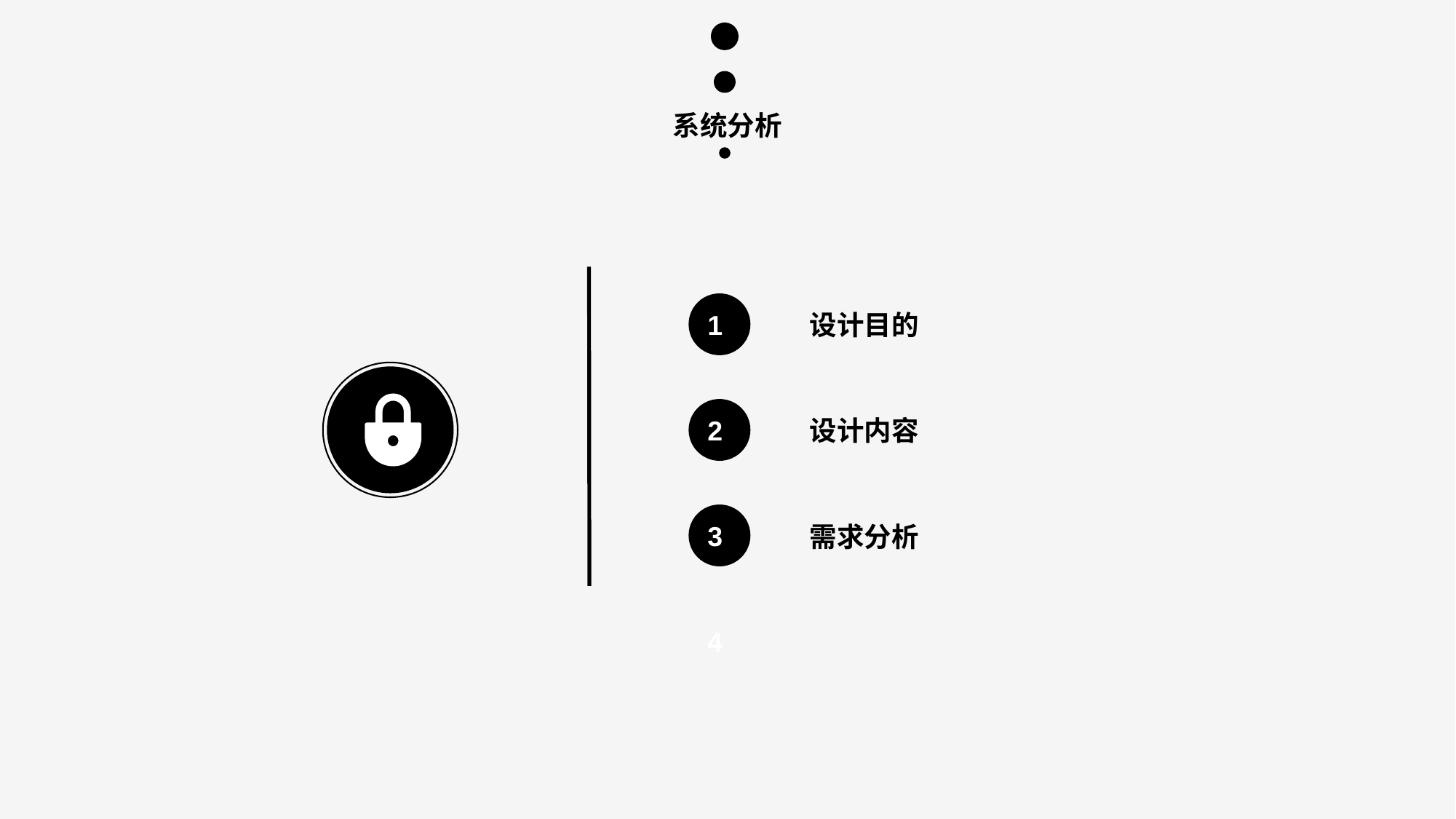

系统分析

1

2

3
需求分析
4
设计目的

设计内容